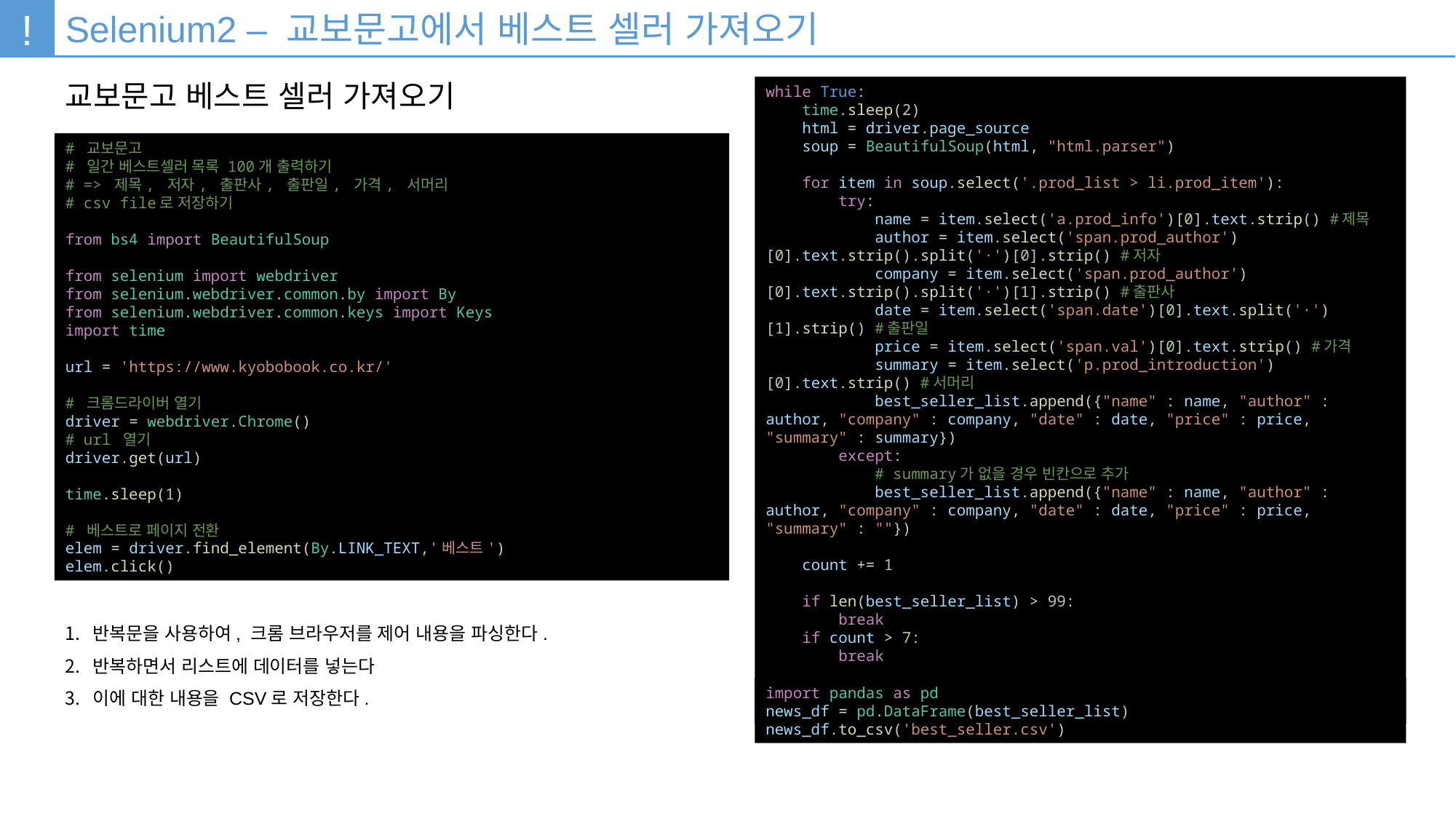

!
Selenium2 – 교보문고에서 베스트 셀러 가져오기
교보문고 베스트 셀러 가져오기
while True:
    time.sleep(2)
    html = driver.page_source
    soup = BeautifulSoup(html, "html.parser")
    for item in soup.select('.prod_list > li.prod_item'):
        try:
            name = item.select('a.prod_info')[0].text.strip() #제목
            author = item.select('span.prod_author')[0].text.strip().split('·')[0].strip() #저자
            company = item.select('span.prod_author')[0].text.strip().split('·')[1].strip() #출판사
            date = item.select('span.date')[0].text.split('·')[1].strip() #출판일
            price = item.select('span.val')[0].text.strip() #가격
            summary = item.select('p.prod_introduction')[0].text.strip() #서머리
            best_seller_list.append({"name" : name, "author" : author, "company" : company, "date" : date, "price" : price, "summary" : summary})
        except:
            # summary가 없을 경우 빈칸으로 추가
            best_seller_list.append({"name" : name, "author" : author, "company" : company, "date" : date, "price" : price, "summary" : ""})

    count += 1

    if len(best_seller_list) > 99:
        break
    if count > 7:
        break

    elem = driver.find_element(By.LINK_TEXT,f'{count}')
    elem.click()
# 교보문고
# 일간 베스트셀러 목록 100개 출력하기
# => 제목, 저자, 출판사, 출판일, 가격, 서머리
# csv file로 저장하기
from bs4 import BeautifulSoup
from selenium import webdriver
from selenium.webdriver.common.by import By
from selenium.webdriver.common.keys import Keys
import time
url = 'https://www.kyobobook.co.kr/'
# 크롬드라이버 열기
driver = webdriver.Chrome()
# url 열기
driver.get(url)
time.sleep(1)
# 베스트로 페이지 전환
elem = driver.find_element(By.LINK_TEXT,'베스트')
elem.click()
반복문을 사용하여, 크롬 브라우저를 제어 내용을 파싱한다.
반복하면서 리스트에 데이터를 넣는다
이에 대한 내용을 CSV로 저장한다.
import pandas as pd
news_df = pd.DataFrame(best_seller_list)
news_df.to_csv('best_seller.csv')